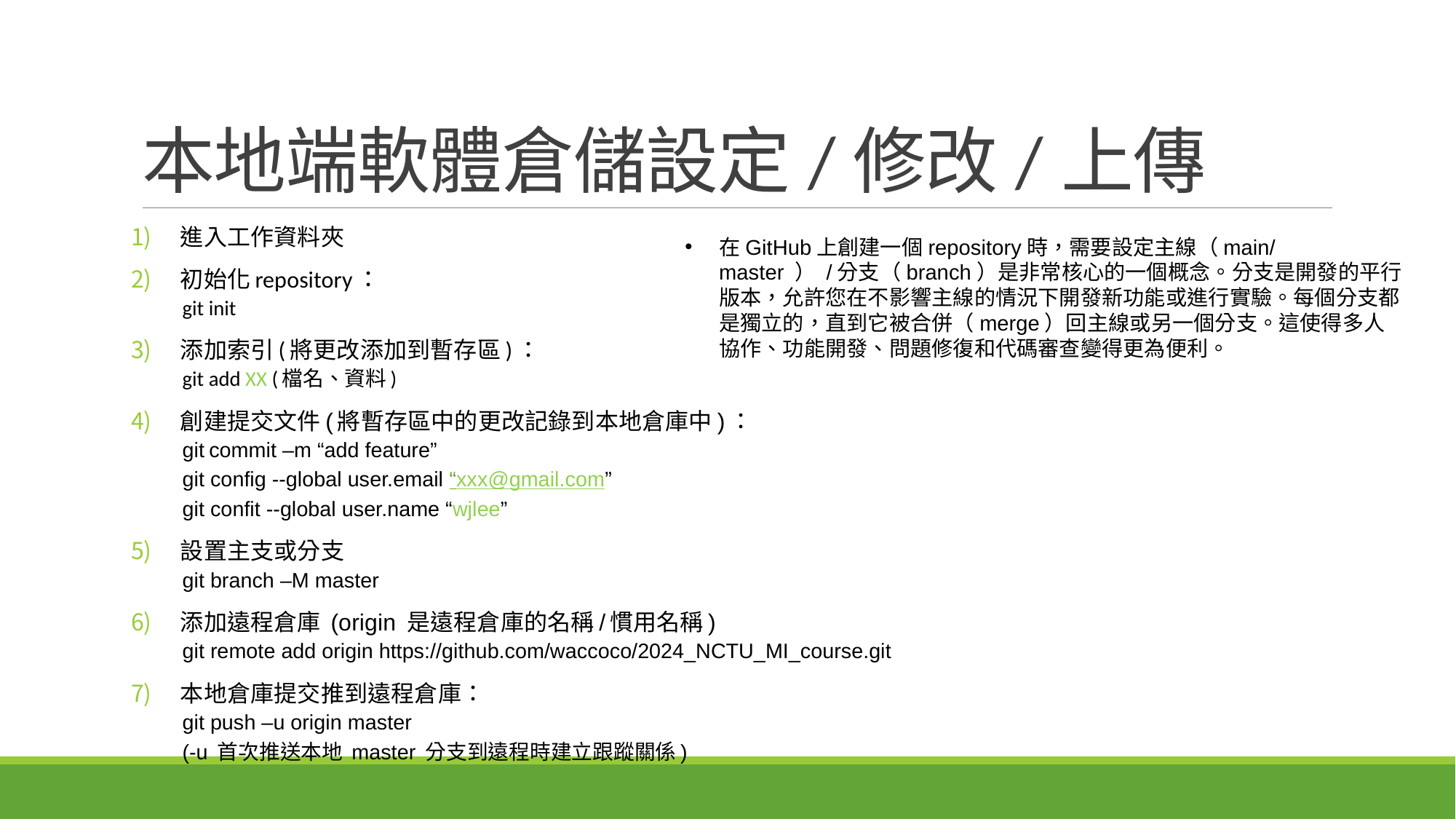

# 本地端軟體倉儲設定/修改/上傳
進入工作資料夾
初始化repository：
git init
添加索引(將更改添加到暫存區)：
git add XX (檔名、資料)
創建提交文件(將暫存區中的更改記錄到本地倉庫中)：
git commit –m “add feature”
git config --global user.email “xxx@gmail.com”
git confit --global user.name “wjlee”
設置主支或分支
git branch –M master
添加遠程倉庫 (origin 是遠程倉庫的名稱/慣用名稱)
git remote add origin https://github.com/waccoco/2024_NCTU_MI_course.git
本地倉庫提交推到遠程倉庫：
git push –u origin master
(-u 首次推送本地 master 分支到遠程時建立跟蹤關係)

在GitHub上創建一個repository時，需要設定主線（main/master ） /分支（branch）是非常核心的一個概念。分支是開發的平行版本，允許您在不影響主線的情況下開發新功能或進行實驗。每個分支都是獨立的，直到它被合併（merge）回主線或另一個分支。這使得多人協作、功能開發、問題修復和代碼審查變得更為便利。